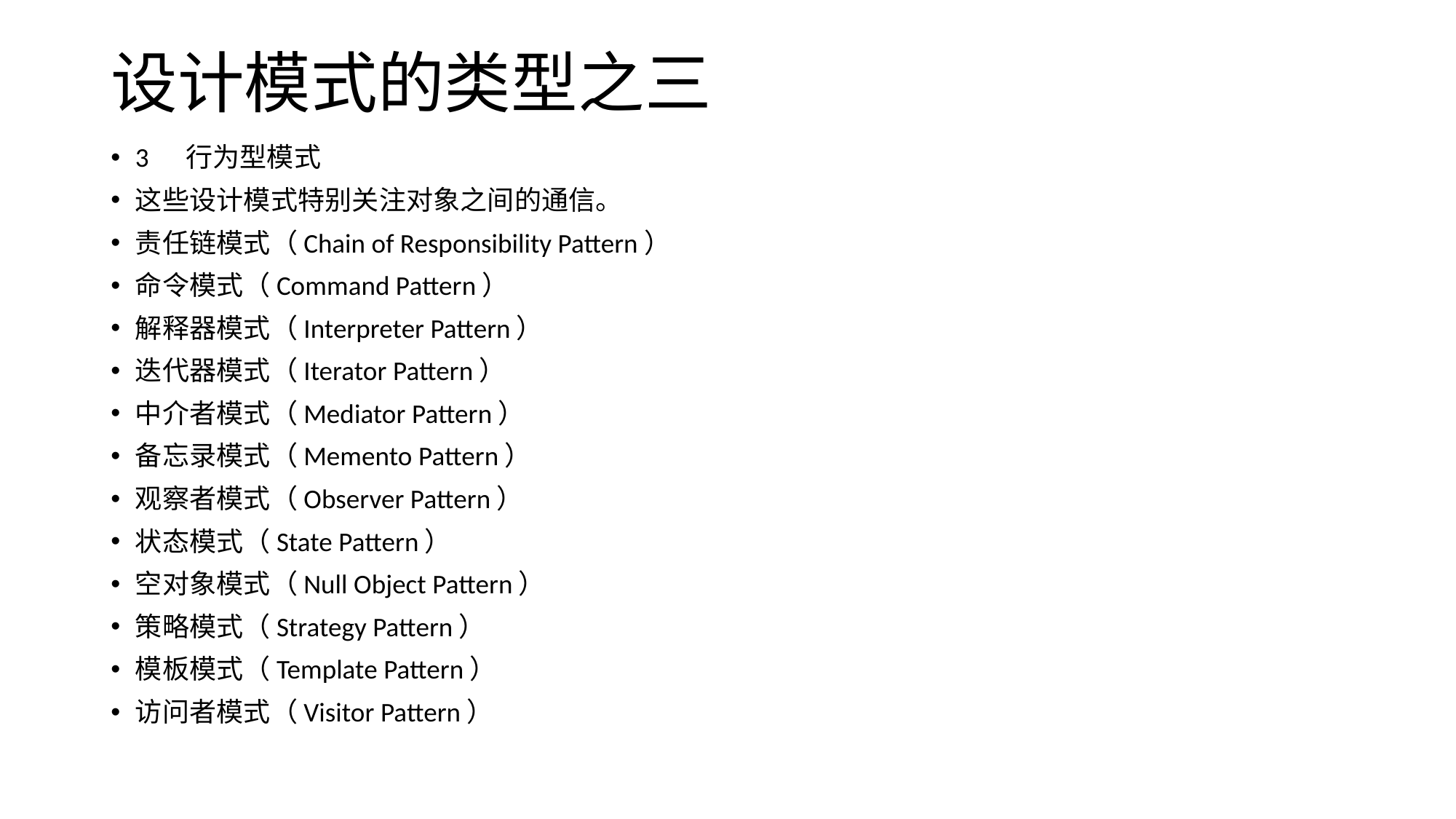

# 设计模式的类型之三
3     行为型模式
这些设计模式特别关注对象之间的通信。
责任链模式（Chain of Responsibility Pattern）
命令模式（Command Pattern）
解释器模式（Interpreter Pattern）
迭代器模式（Iterator Pattern）
中介者模式（Mediator Pattern）
备忘录模式（Memento Pattern）
观察者模式（Observer Pattern）
状态模式（State Pattern）
空对象模式（Null Object Pattern）
策略模式（Strategy Pattern）
模板模式（Template Pattern）
访问者模式（Visitor Pattern）